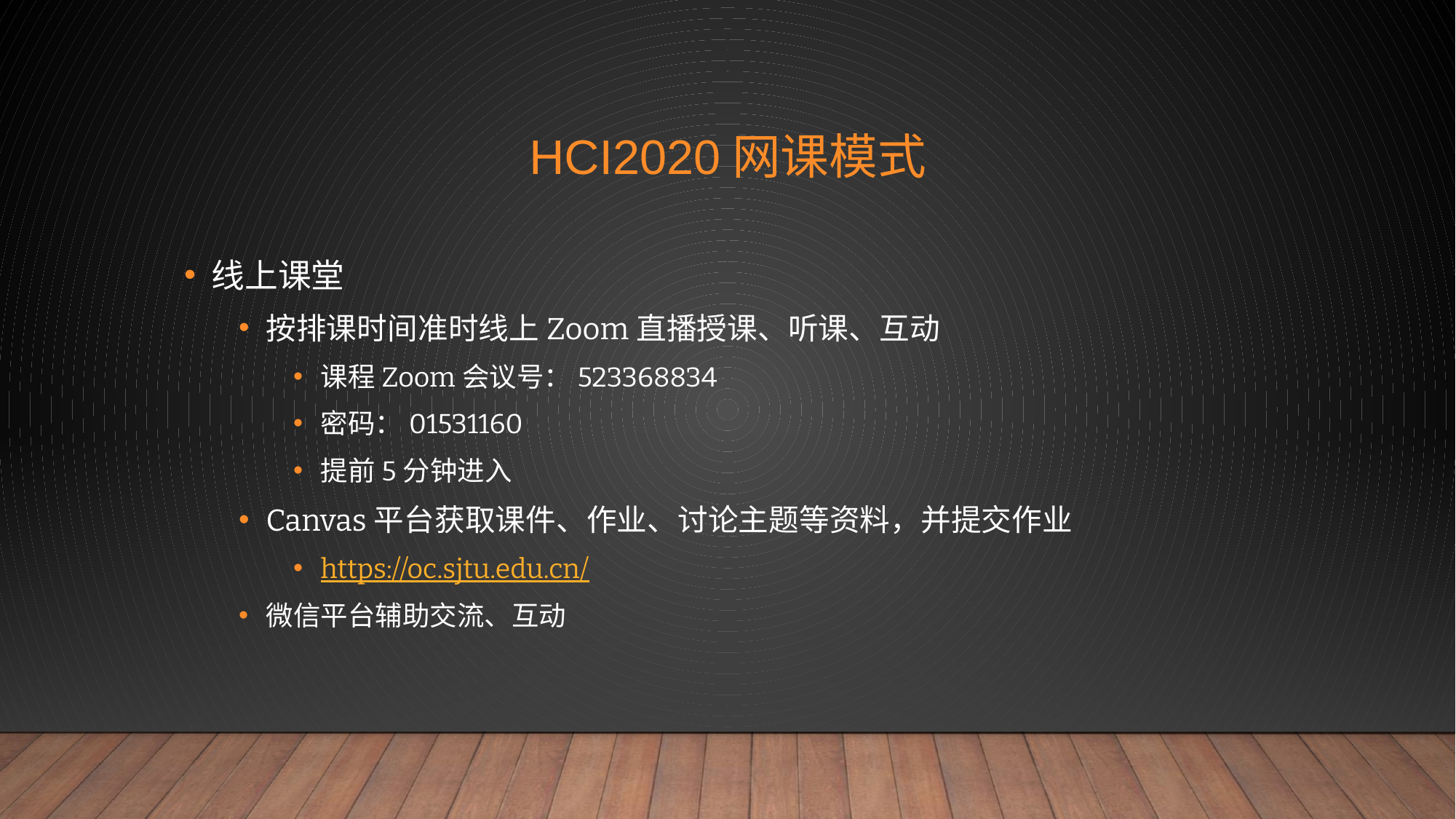

# HCI2020网课模式
线上课堂
按排课时间准时线上Zoom直播授课、听课、互动
课程Zoom会议号：523368834
密码：01531160
提前5分钟进入
Canvas平台获取课件、作业、讨论主题等资料，并提交作业
https://oc.sjtu.edu.cn/
微信平台辅助交流、互动